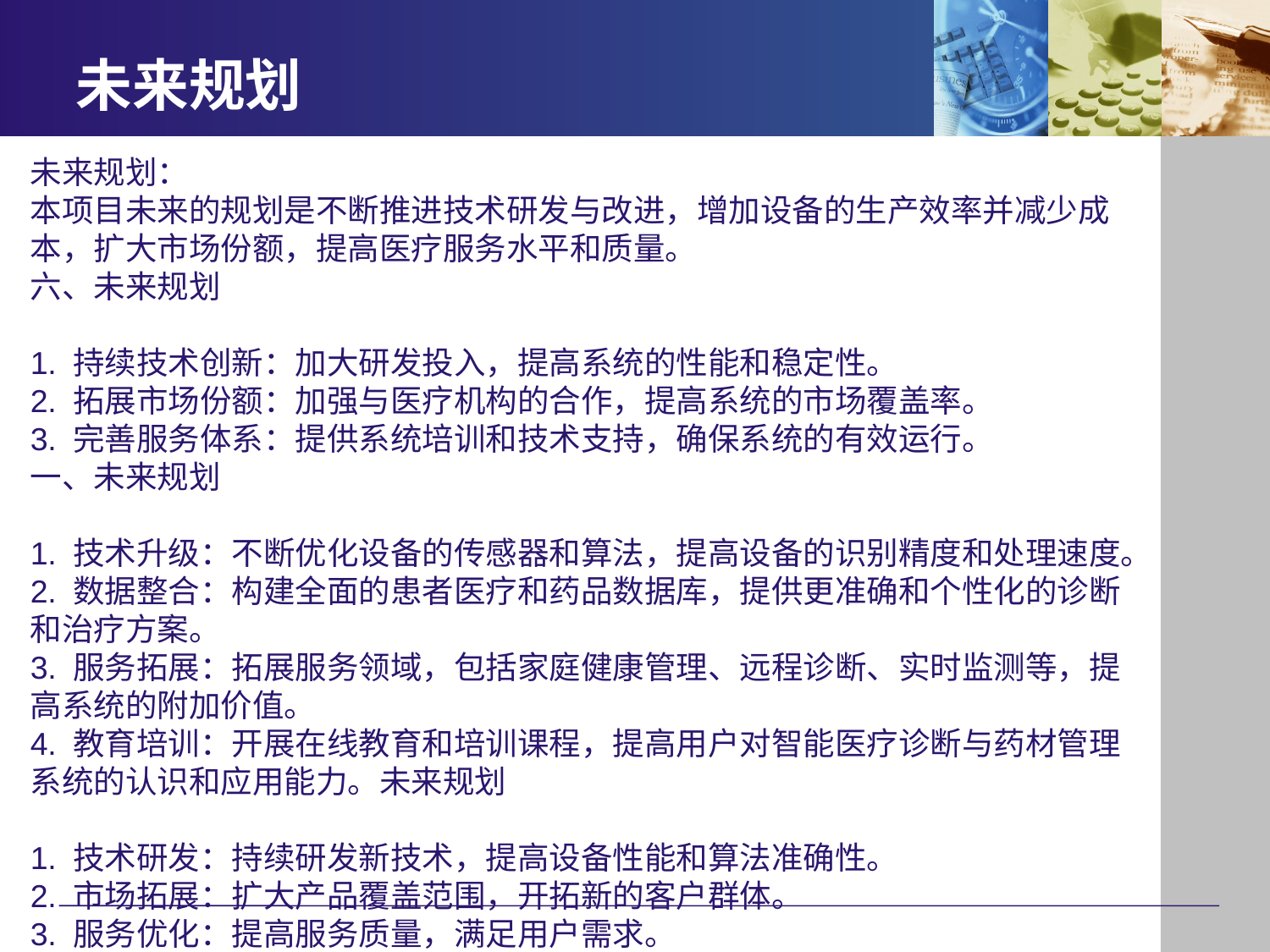

# 未来规划
未来规划：
本项目未来的规划是不断推进技术研发与改进，增加设备的生产效率并减少成本，扩大市场份额，提高医疗服务水平和质量。
六、未来规划

1. 持续技术创新：加大研发投入，提高系统的性能和稳定性。
2. 拓展市场份额：加强与医疗机构的合作，提高系统的市场覆盖率。
3. 完善服务体系：提供系统培训和技术支持，确保系统的有效运行。
一、未来规划

1. 技术升级：不断优化设备的传感器和算法，提高设备的识别精度和处理速度。
2. 数据整合：构建全面的患者医疗和药品数据库，提供更准确和个性化的诊断和治疗方案。
3. 服务拓展：拓展服务领域，包括家庭健康管理、远程诊断、实时监测等，提高系统的附加价值。
4. 教育培训：开展在线教育和培训课程，提高用户对智能医疗诊断与药材管理系统的认识和应用能力。未来规划

1. 技术研发：持续研发新技术，提高设备性能和算法准确性。
2. 市场拓展：扩大产品覆盖范围，开拓新的客户群体。
3. 服务优化：提高服务质量，满足用户需求。